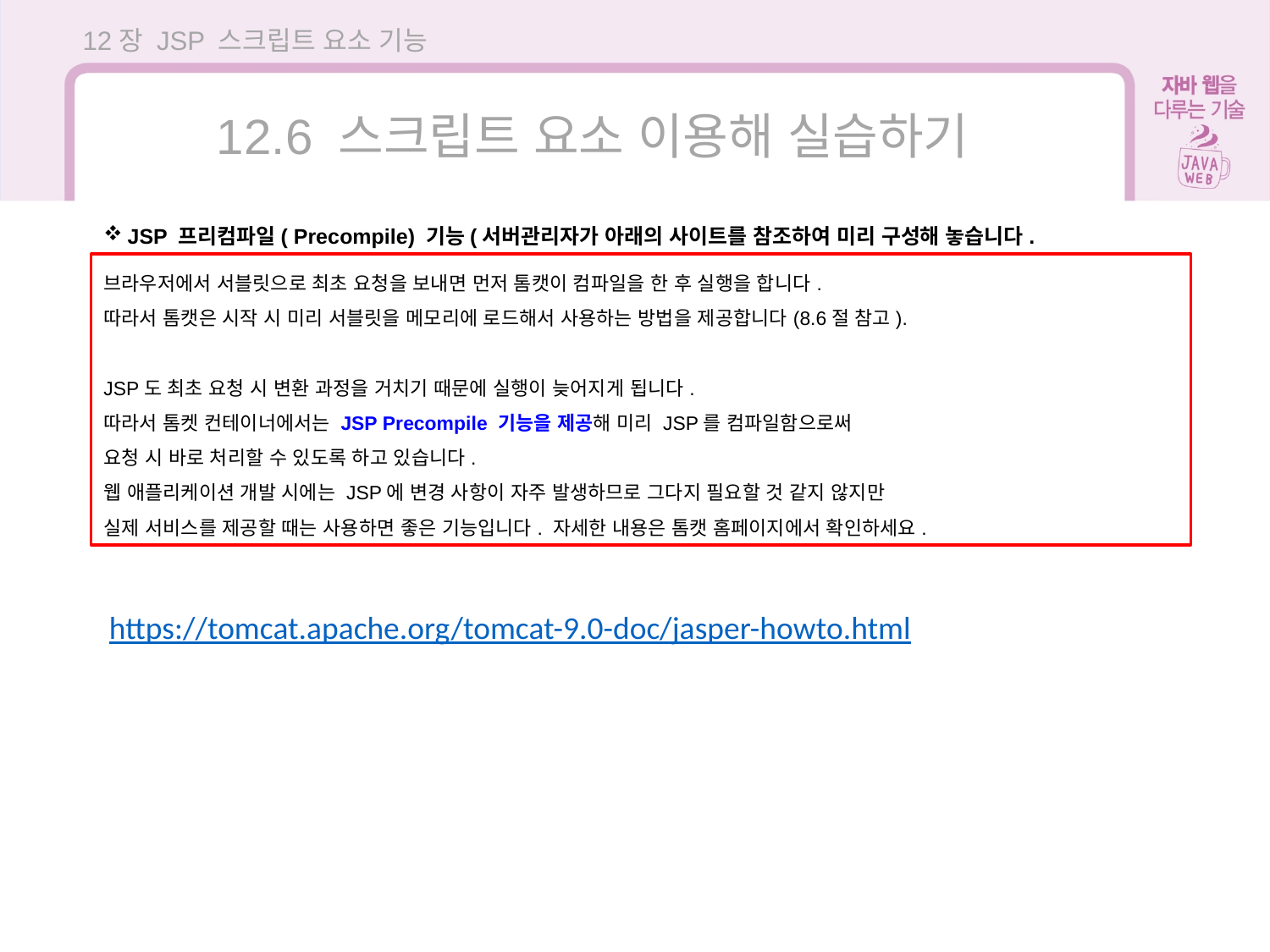

12장 JSP 스크립트 요소 기능
12.6 스크립트 요소 이용해 실습하기
JSP 프리컴파일( Precompile) 기능(서버관리자가 아래의 사이트를 참조하여 미리 구성해 놓습니다.
브라우저에서 서블릿으로 최초 요청을 보내면 먼저 톰캣이 컴파일을 한 후 실행을 합니다.
따라서 톰캣은 시작 시 미리 서블릿을 메모리에 로드해서 사용하는 방법을 제공합니다(8.6절 참고).

JSP도 최초 요청 시 변환 과정을 거치기 때문에 실행이 늦어지게 됩니다.
따라서 톰켓 컨테이너에서는 JSP Precompile 기능을 제공해 미리 JSP를 컴파일함으로써
요청 시 바로 처리할 수 있도록 하고 있습니다.
웹 애플리케이션 개발 시에는 JSP에 변경 사항이 자주 발생하므로 그다지 필요할 것 같지 않지만
실제 서비스를 제공할 때는 사용하면 좋은 기능입니다. 자세한 내용은 톰캣 홈페이지에서 확인하세요.
https://tomcat.apache.org/tomcat-9.0-doc/jasper-howto.html